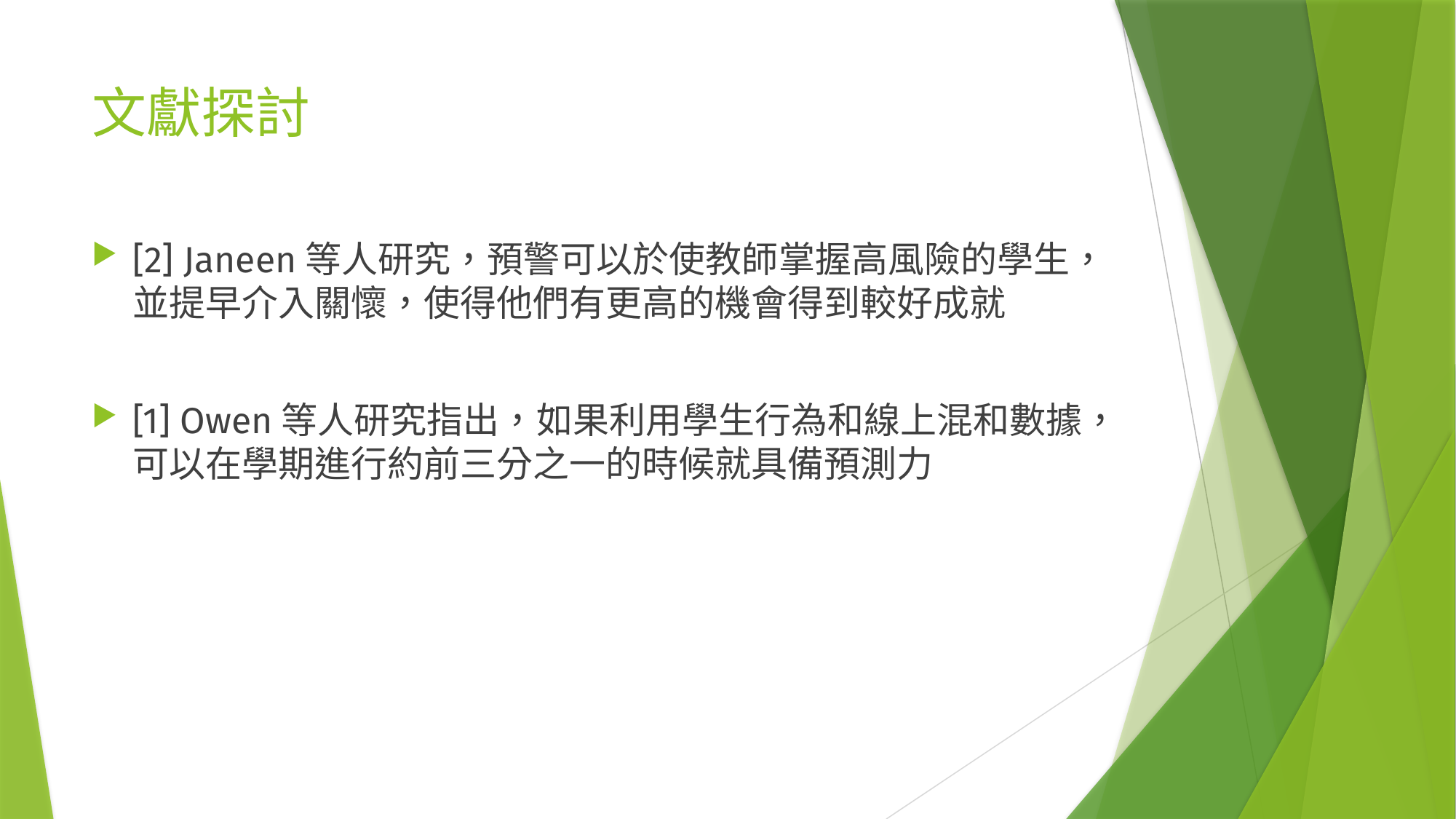

# 文獻探討
[2] Janeen等人研究，預警可以於使教師掌握高風險的學生，並提早介入關懷，使得他們有更高的機會得到較好成就

[1] Owen等人研究指出，如果利用學生行為和線上混和數據，可以在學期進行約前三分之一的時候就具備預測力